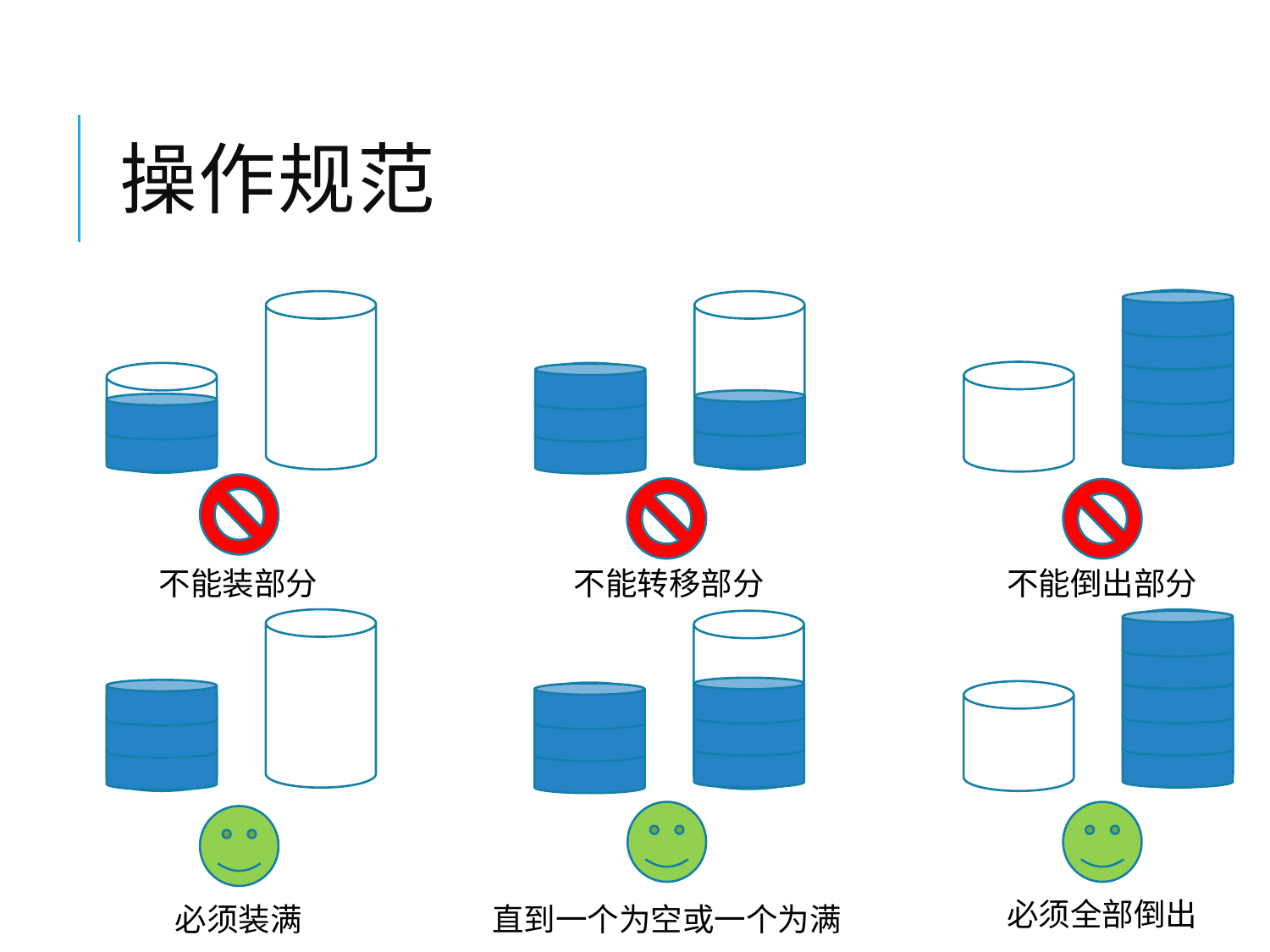

# 操作规范

不能转移部分
不能倒出部分
不能装部分

必须全部倒出
必须装满
直到一个为空或一个为满